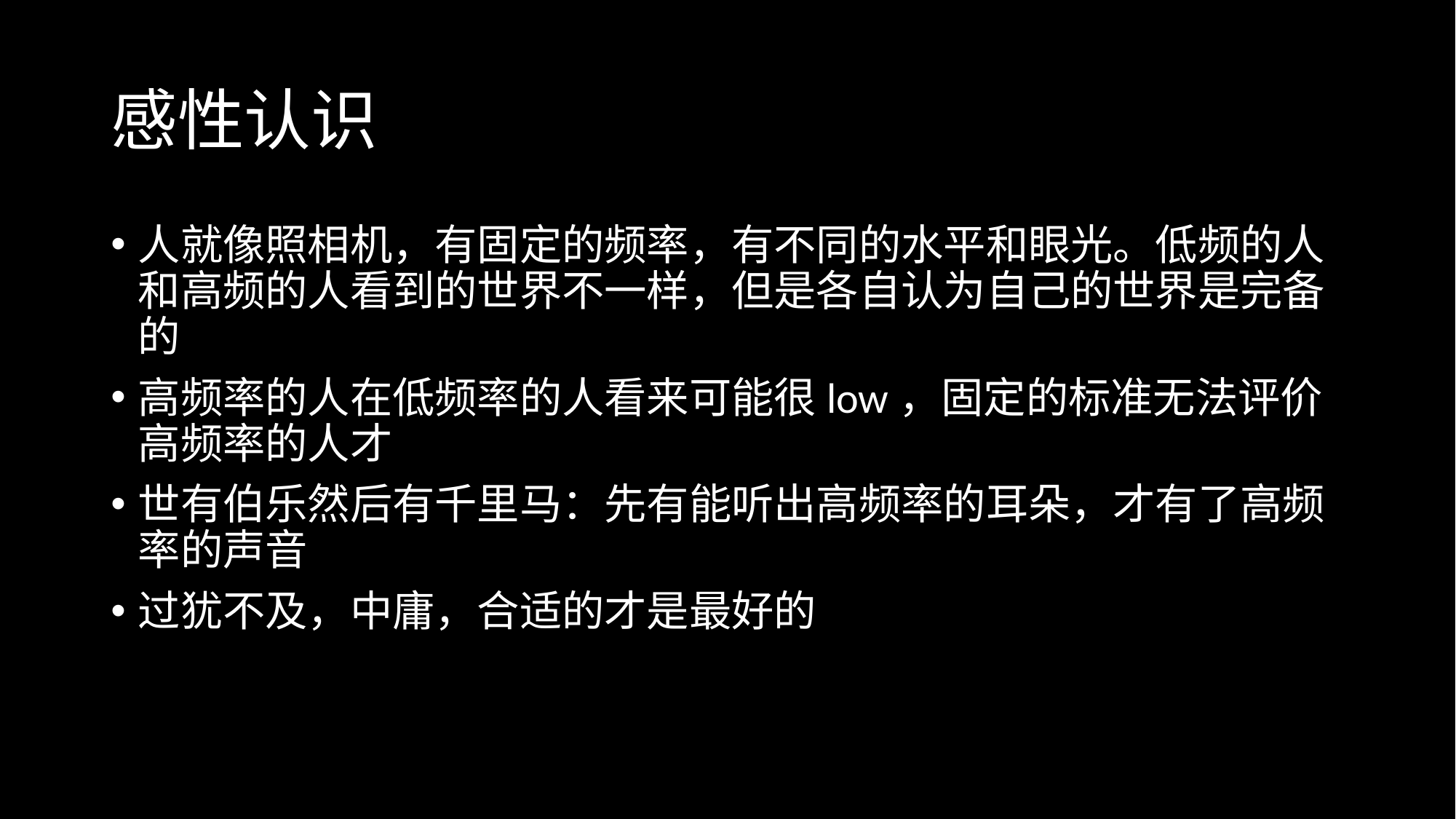

# 感性认识
人就像照相机，有固定的频率，有不同的水平和眼光。低频的人和高频的人看到的世界不一样，但是各自认为自己的世界是完备的
高频率的人在低频率的人看来可能很low，固定的标准无法评价高频率的人才
世有伯乐然后有千里马：先有能听出高频率的耳朵，才有了高频率的声音
过犹不及，中庸，合适的才是最好的